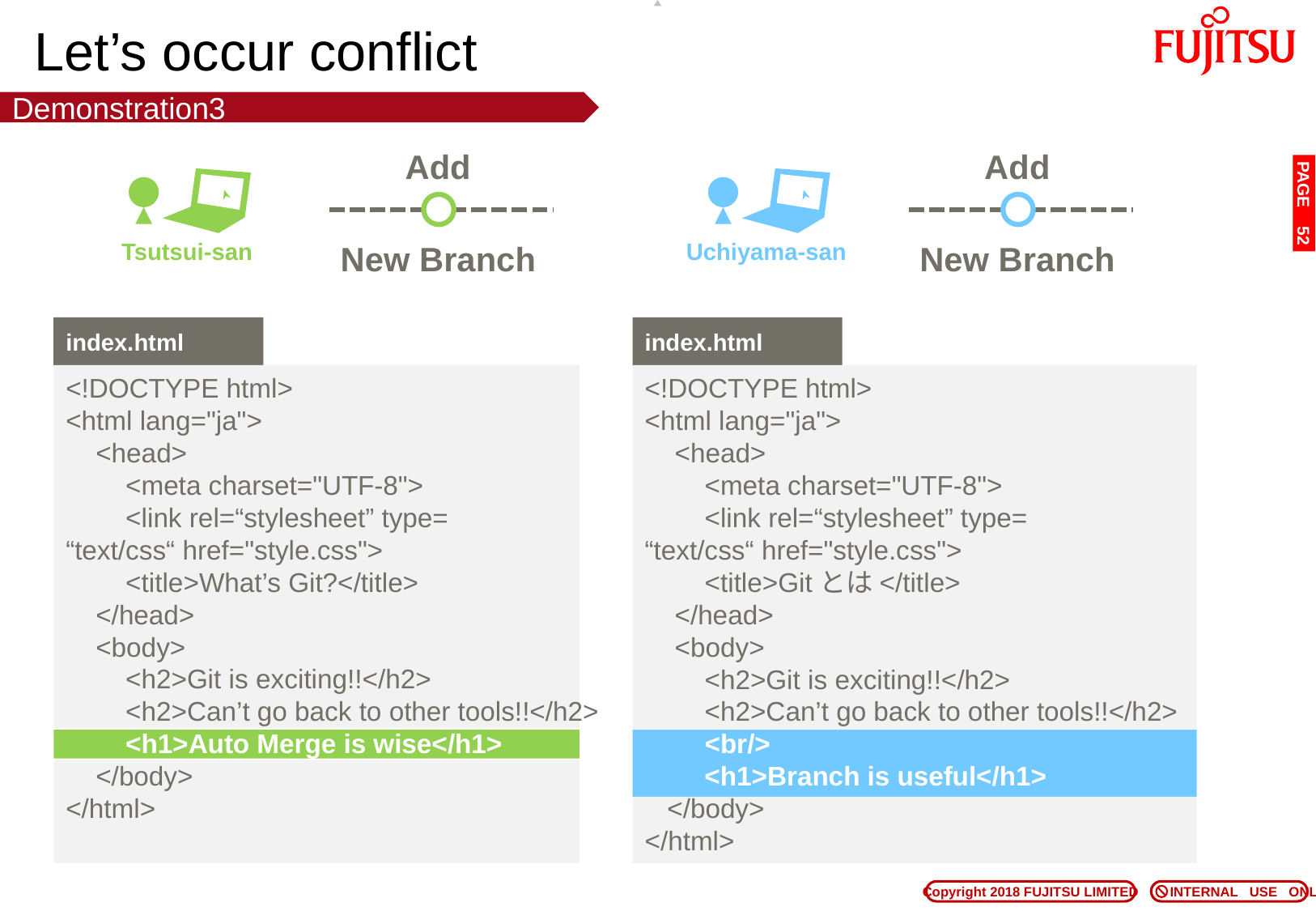

# Let’s occur conflict
Demonstration3
Add
Add

PAGE    52

Tsutsui-san
Uchiyama-san
New Branch
New Branch
index.html
index.html
<!DOCTYPE html>
<html lang="ja">
    <head>
        <meta charset="UTF-8">
        <link rel=“stylesheet” type=
“text/css“ href="style.css">
        <title>What’s Git?</title>
    </head>
    <body>
        <h2>Git is exciting!!</h2>
        <h2>Can’t go back to other tools!!</h2>
        <h1>Auto Merge is wise</h1>
    </body>
</html>
<!DOCTYPE html>
<html lang="ja">
    <head>
        <meta charset="UTF-8">
        <link rel=“stylesheet” type=
“text/css“ href="style.css">
        <title>Gitとは</title>
    </head>
    <body>
        <h2>Git is exciting!!</h2>
        <h2>Can’t go back to other tools!!</h2>
        <br/>
        <h1>Branch is useful</h1>
   </body>
</html>